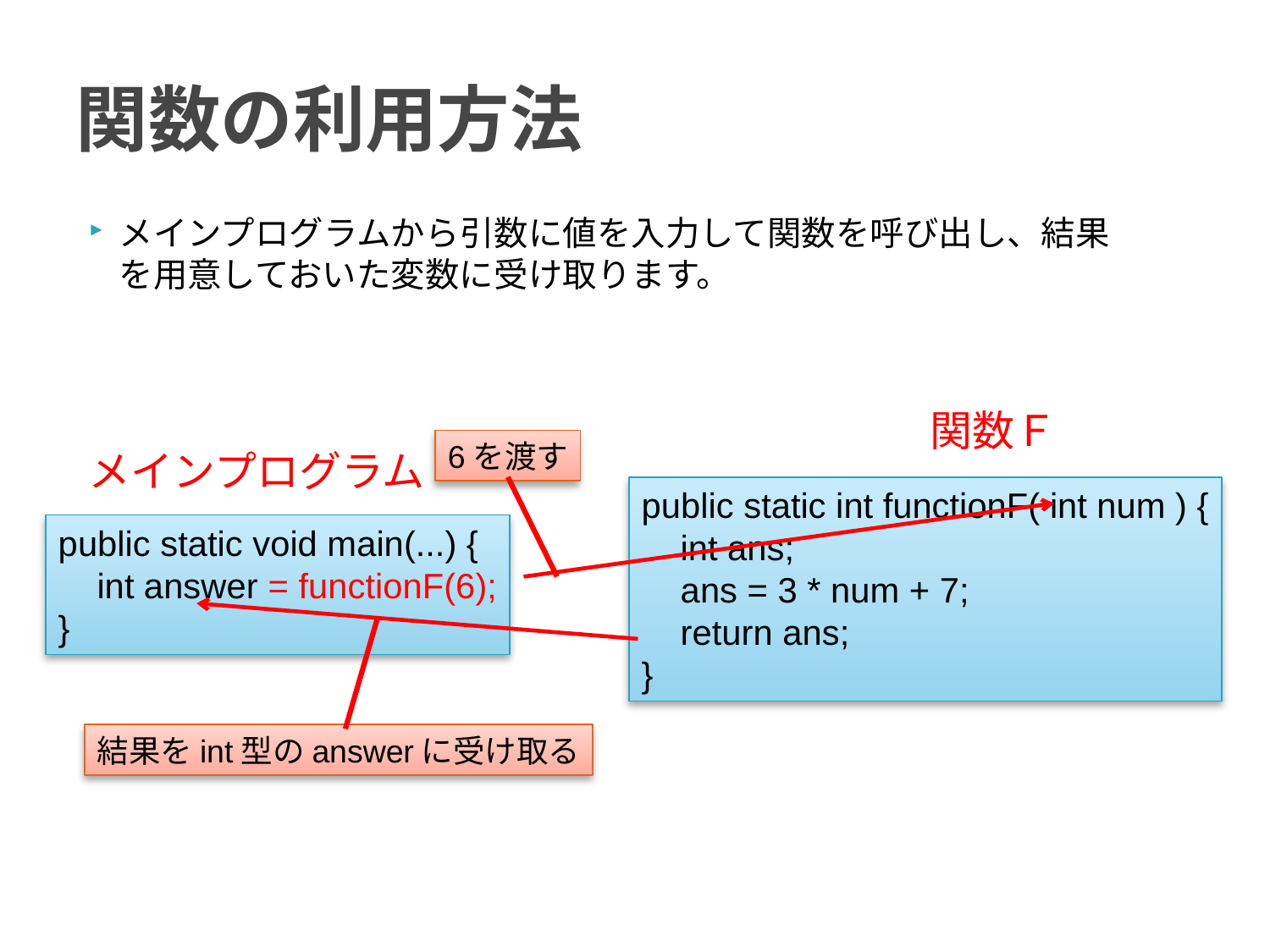

# 関数の利用方法
メインプログラムから引数に値を入力して関数を呼び出し、結果を用意しておいた変数に受け取ります。
関数Ｆ
6を渡す
メインプログラム
public static int functionF( int num ) {
    int ans;
    ans = 3 * num + 7;
    return ans;
}
public static void main(...) {
    int answer = functionF(6);
}
結果をint型のanswerに受け取る